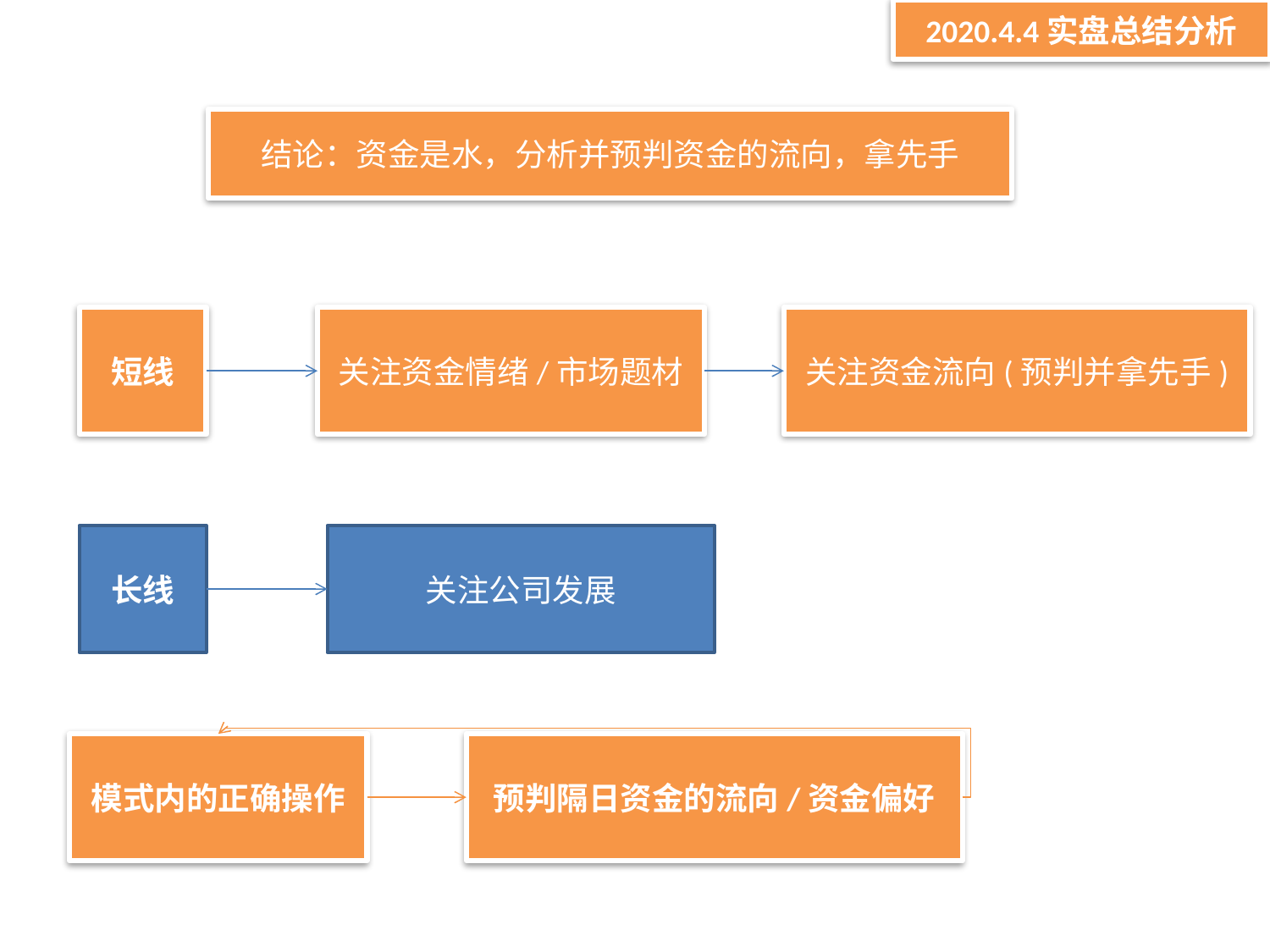

2020.4.4实盘总结分析
结论：资金是水，分析并预判资金的流向，拿先手
短线
关注资金情绪/市场题材
关注资金流向(预判并拿先手)
长线
关注公司发展
模式内的正确操作
预判隔日资金的流向/资金偏好